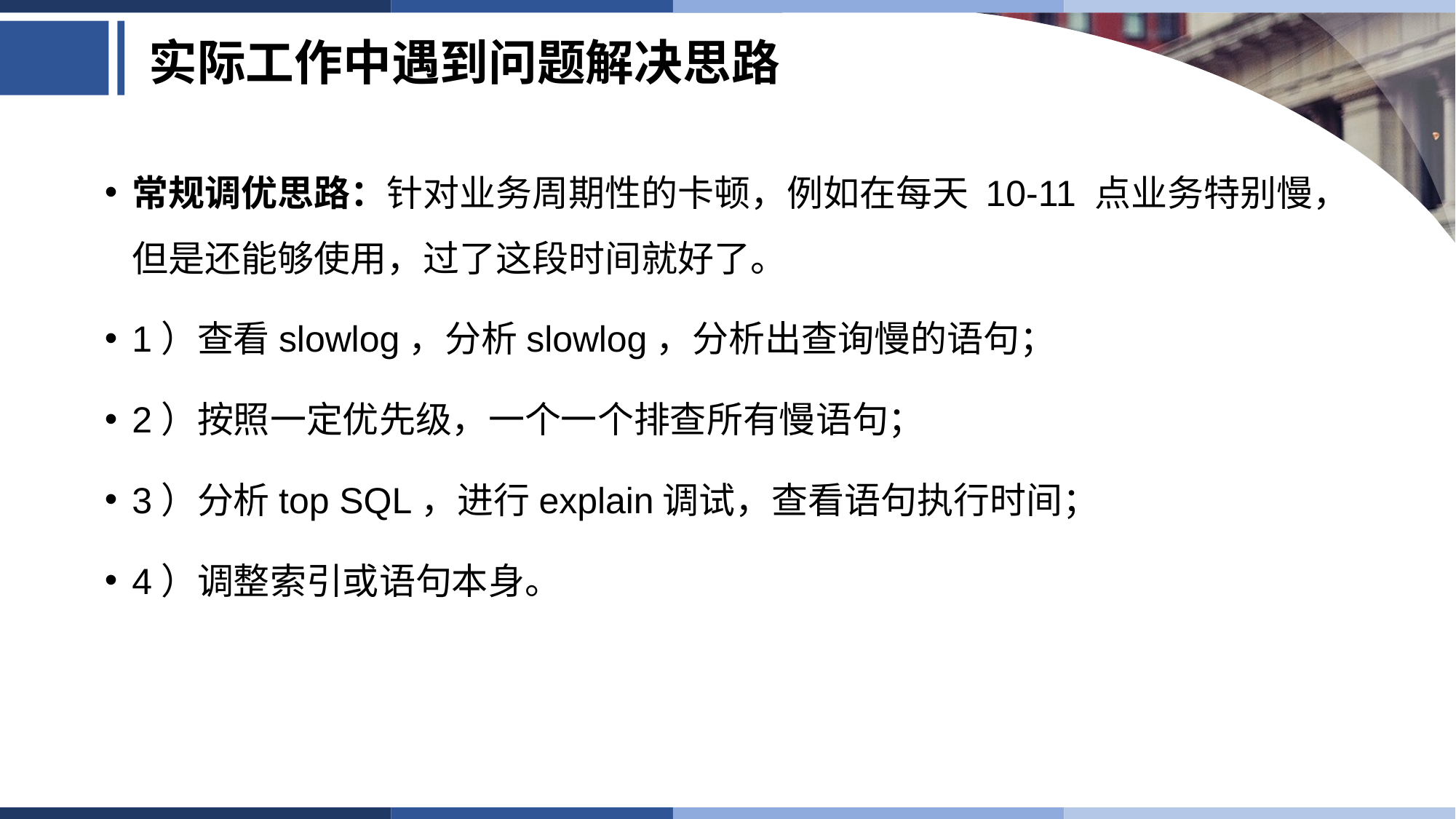

# 实际工作中遇到问题解决思路
常规调优思路：针对业务周期性的卡顿，例如在每天 10-11 点业务特别慢，但是还能够使用，过了这段时间就好了。
1）查看slowlog，分析slowlog，分析出查询慢的语句；
2）按照一定优先级，一个一个排查所有慢语句；
3）分析top SQL，进行explain调试，查看语句执行时间；
4）调整索引或语句本身。